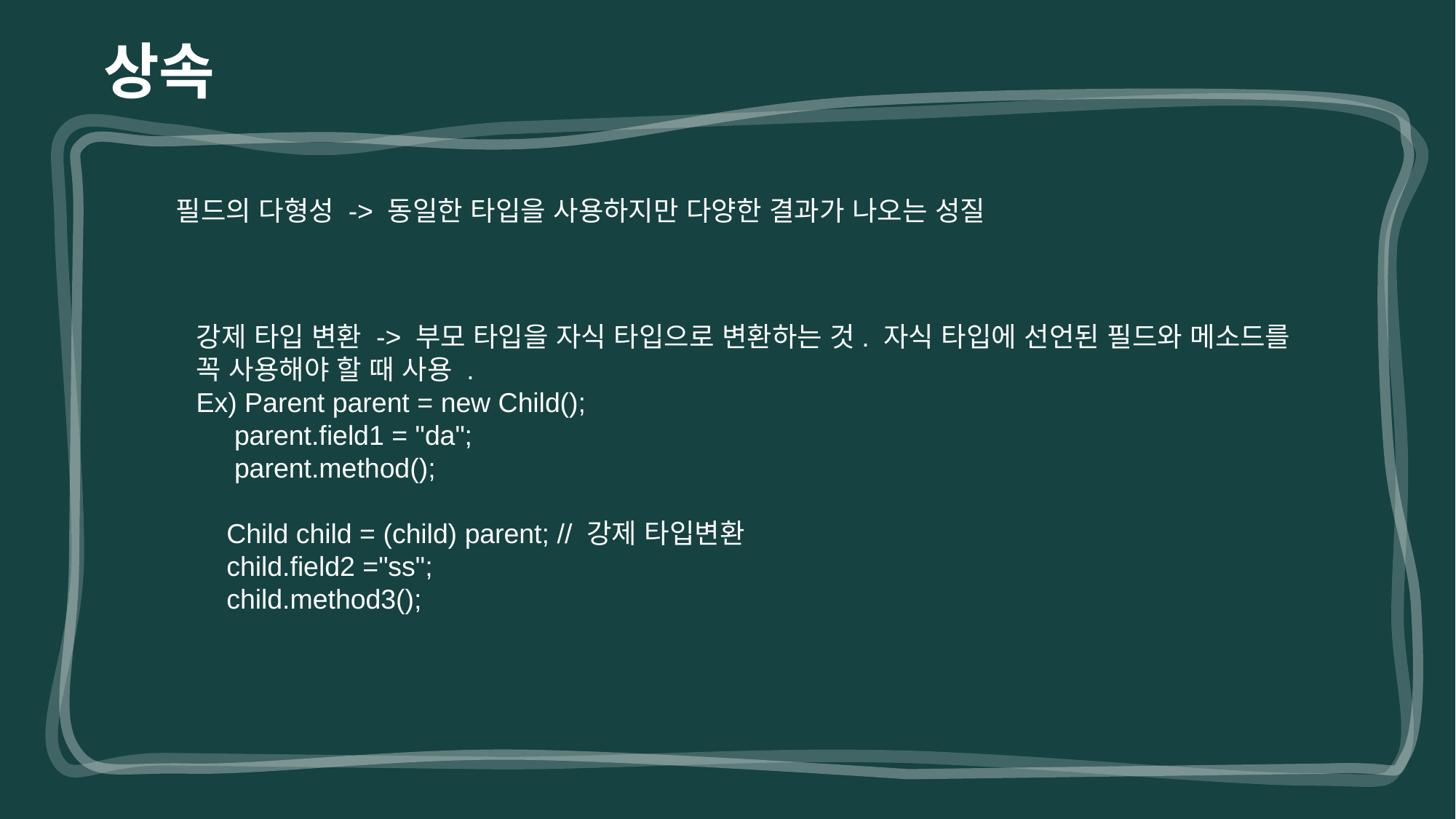

상속

필드의 다형성 -> 동일한 타입을 사용하지만 다양한 결과가 나오는 성질
강제 타입 변환 -> 부모 타입을 자식 타입으로 변환하는 것. 자식 타입에 선언된 필드와 메소드를
꼭 사용해야 할 때 사용 .
Ex) Parent parent = new Child();
     parent.field1 = "da";
     parent.method();

    Child child = (child) parent; // 강제 타입변환
    child.field2 ="ss";
    child.method3();